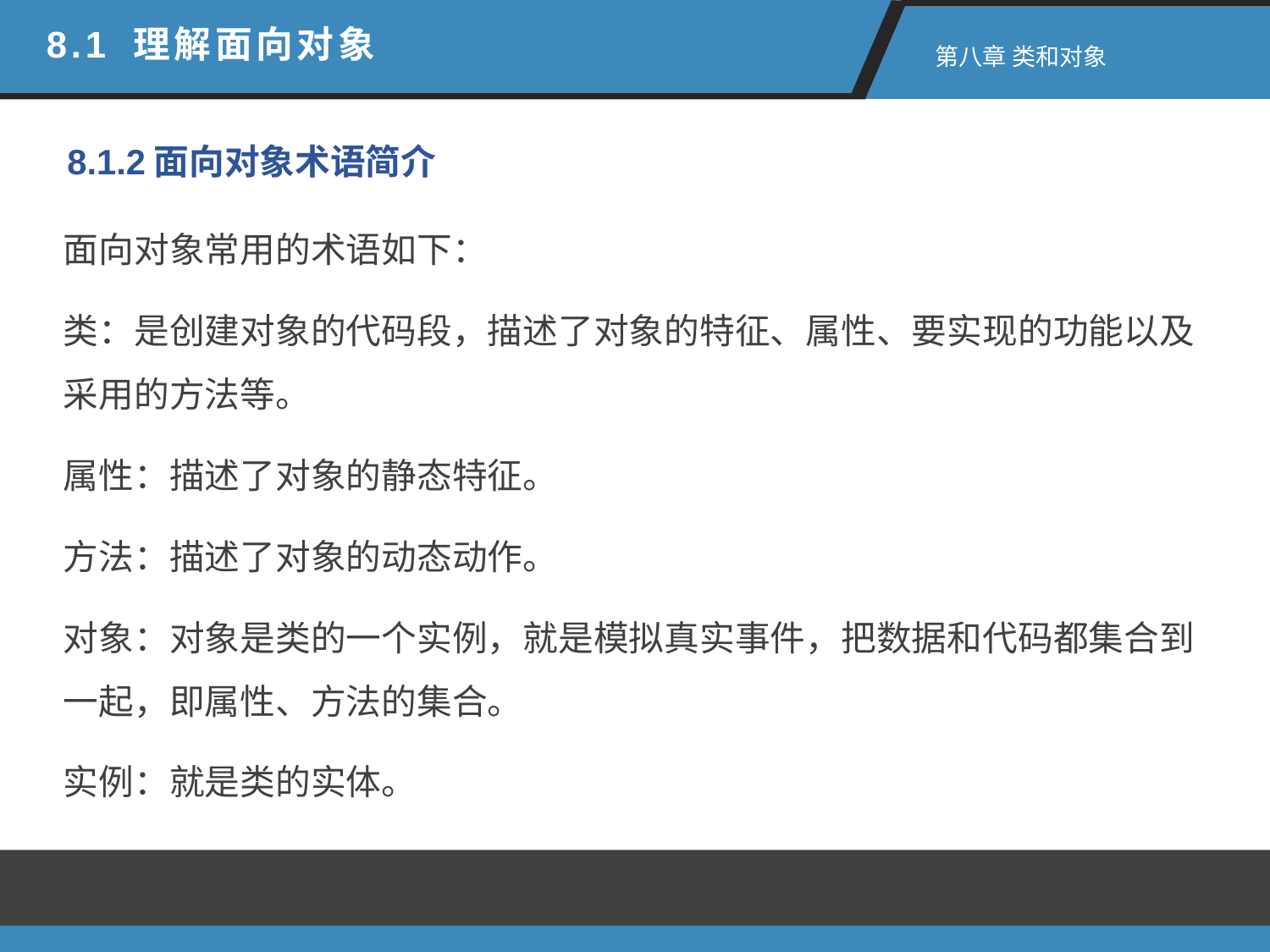

8.1 理解面向对象
  第八章 类和对象
8.1.2面向对象术语简介
面向对象常用的术语如下：
类：是创建对象的代码段，描述了对象的特征、属性、要实现的功能以及采用的方法等。
属性：描述了对象的静态特征。
方法：描述了对象的动态动作。
对象：对象是类的一个实例，就是模拟真实事件，把数据和代码都集合到一起，即属性、方法的集合。
实例：就是类的实体。